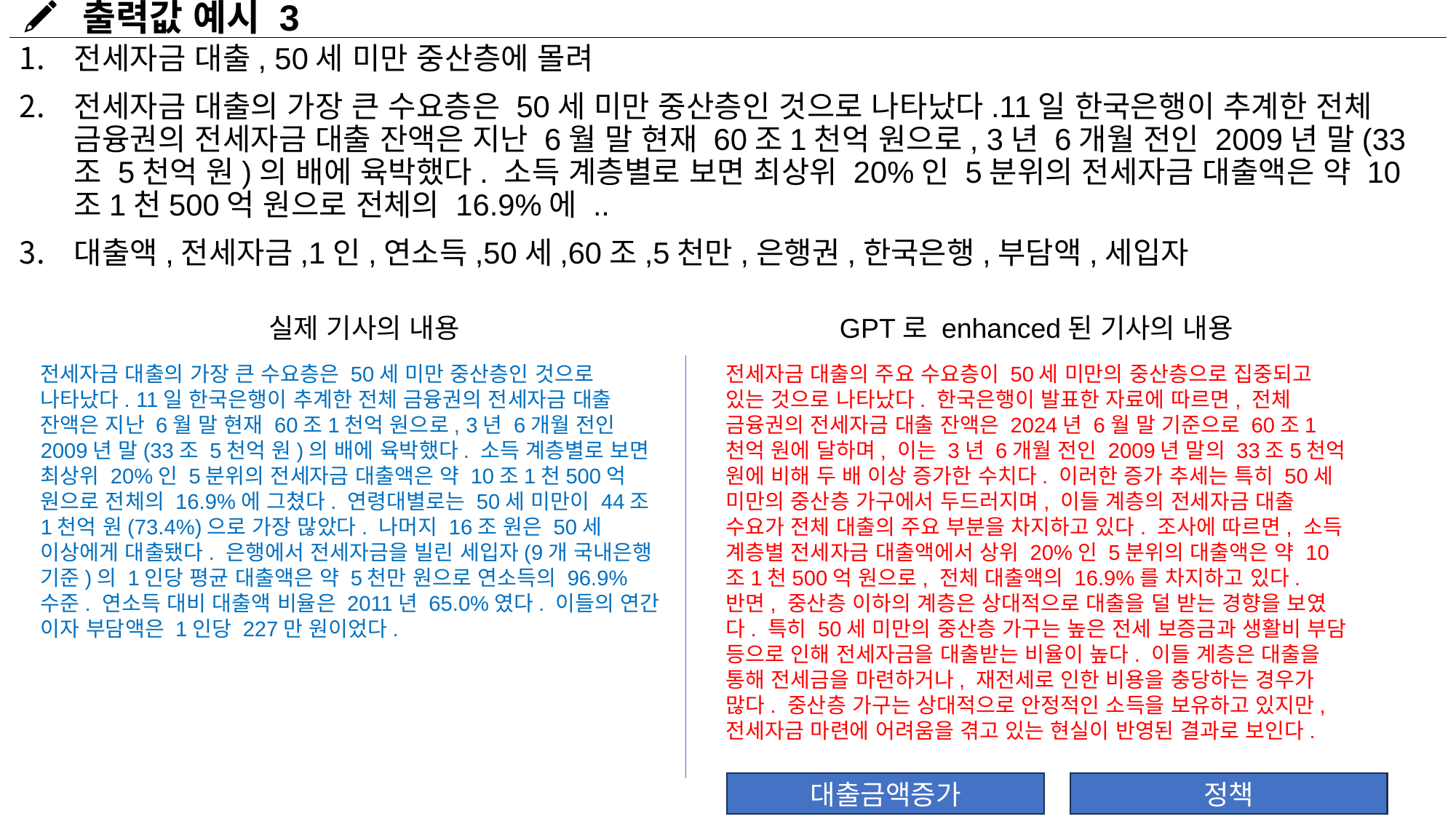

# 출력값 예시 3
전세자금 대출, 50세 미만 중산층에 몰려
전세자금 대출의 가장 큰 수요층은 50세 미만 중산층인 것으로 나타났다.11일 한국은행이 추계한 전체 금융권의 전세자금 대출 잔액은 지난 6월 말 현재 60조1천억 원으로, 3년 6개월 전인 2009년 말(33조 5천억 원)의 배에 육박했다. 소득 계층별로 보면 최상위 20%인 5분위의 전세자금 대출액은 약 10조1천500억 원으로 전체의 16.9%에 ..
대출액,전세자금,1인,연소득,50세,60조,5천만,은행권,한국은행,부담액,세입자
실제 기사의 내용
GPT로 enhanced된 기사의 내용
전세자금 대출의 가장 큰 수요층은 50세 미만 중산층인 것으로 나타났다. 11일 한국은행이 추계한 전체 금융권의 전세자금 대출 잔액은 지난 6월 말 현재 60조1천억 원으로, 3년 6개월 전인 2009년 말(33조 5천억 원)의 배에 육박했다. 소득 계층별로 보면 최상위 20%인 5분위의 전세자금 대출액은 약 10조1천500억 원으로 전체의 16.9%에 그쳤다. 연령대별로는 50세 미만이 44조 1천억 원(73.4%)으로 가장 많았다. 나머지 16조 원은 50세 이상에게 대출됐다. 은행에서 전세자금을 빌린 세입자(9개 국내은행 기준)의 1인당 평균 대출액은 약 5천만 원으로 연소득의 96.9% 수준. 연소득 대비 대출액 비율은 2011년 65.0%였다. 이들의 연간 이자 부담액은 1인당 227만 원이었다.
전세자금 대출의 주요 수요층이 50세 미만의 중산층으로 집중되고 있는 것으로 나타났다. 한국은행이 발표한 자료에 따르면, 전체 금융권의 전세자금 대출 잔액은 2024년 6월 말 기준으로 60조1천억 원에 달하며, 이는 3년 6개월 전인 2009년 말의 33조5천억 원에 비해 두 배 이상 증가한 수치다. 이러한 증가 추세는 특히 50세 미만의 중산층 가구에서 두드러지며, 이들 계층의 전세자금 대출 수요가 전체 대출의 주요 부분을 차지하고 있다. 조사에 따르면, 소득 계층별 전세자금 대출액에서 상위 20%인 5분위의 대출액은 약 10조1천500억 원으로, 전체 대출액의 16.9%를 차지하고 있다. 반면, 중산층 이하의 계층은 상대적으로 대출을 덜 받는 경향을 보였다. 특히 50세 미만의 중산층 가구는 높은 전세 보증금과 생활비 부담 등으로 인해 전세자금을 대출받는 비율이 높다. 이들 계층은 대출을 통해 전세금을 마련하거나, 재전세로 인한 비용을 충당하는 경우가 많다. 중산층 가구는 상대적으로 안정적인 소득을 보유하고 있지만, 전세자금 마련에 어려움을 겪고 있는 현실이 반영된 결과로 보인다.
대출금액증가
정책